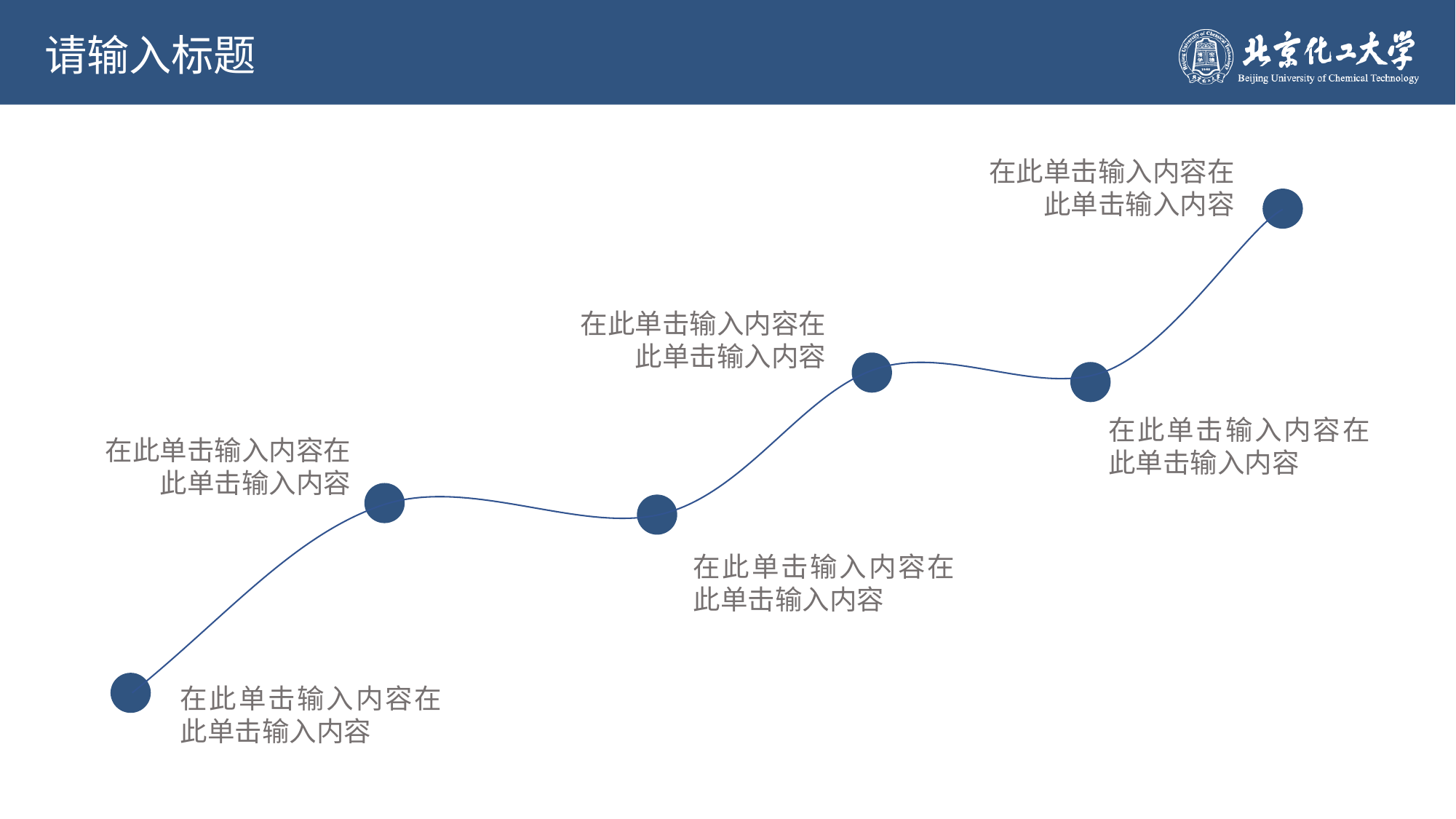

请输入标题
在此单击输入内容在此单击输入内容

在此单击输入内容在此单击输入内容
在此单击输入内容在此单击输入内容
在此单击输入内容在此单击输入内容
在此单击输入内容在此单击输入内容
在此单击输入内容在此单击输入内容